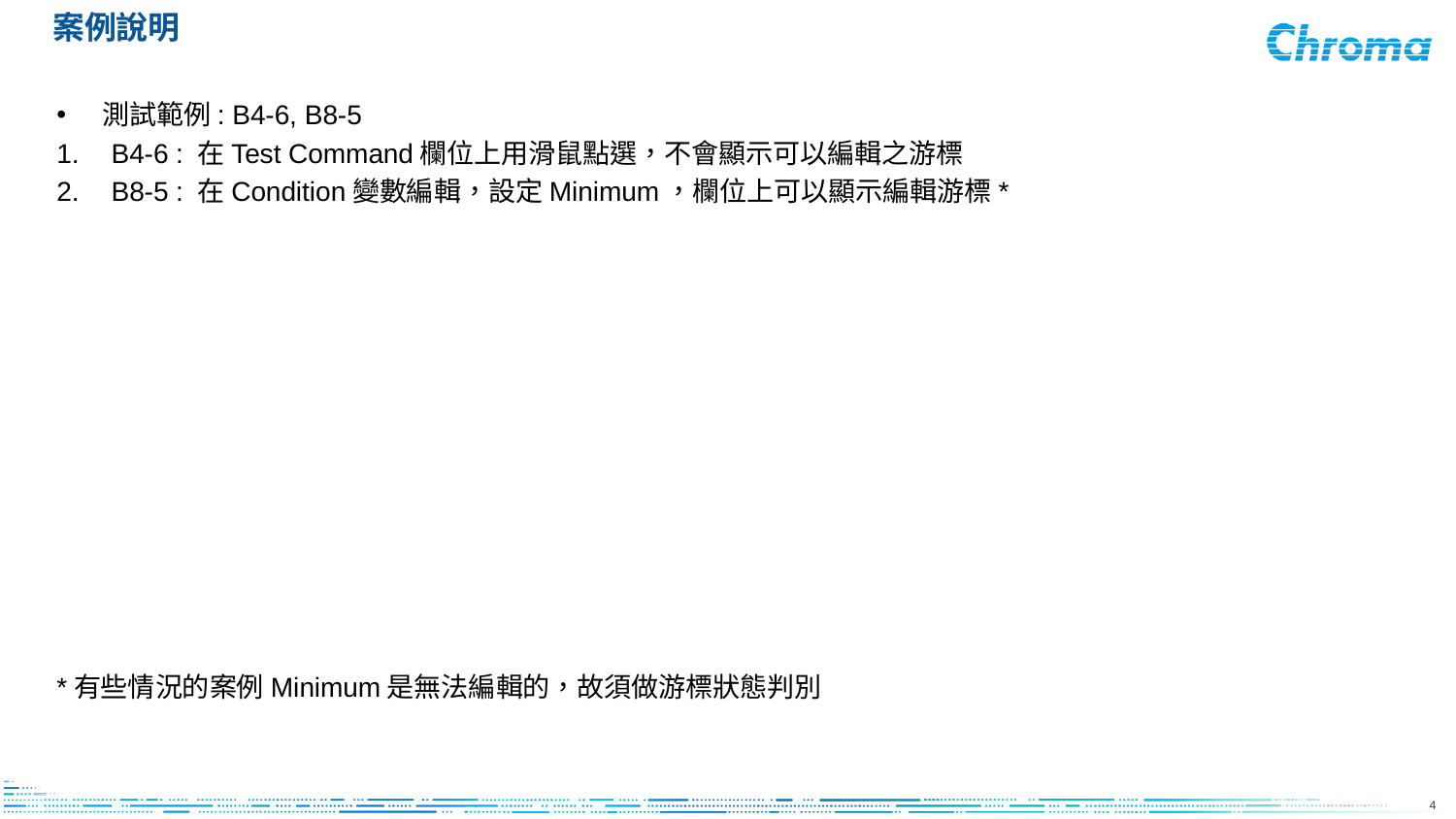

# 案例說明
測試範例: B4-6, B8-5
B4-6 : 在Test Command欄位上用滑鼠點選，不會顯示可以編輯之游標
B8-5 : 在Condition變數編輯，設定Minimum，欄位上可以顯示編輯游標*

*有些情況的案例Minimum是無法編輯的，故須做游標狀態判別